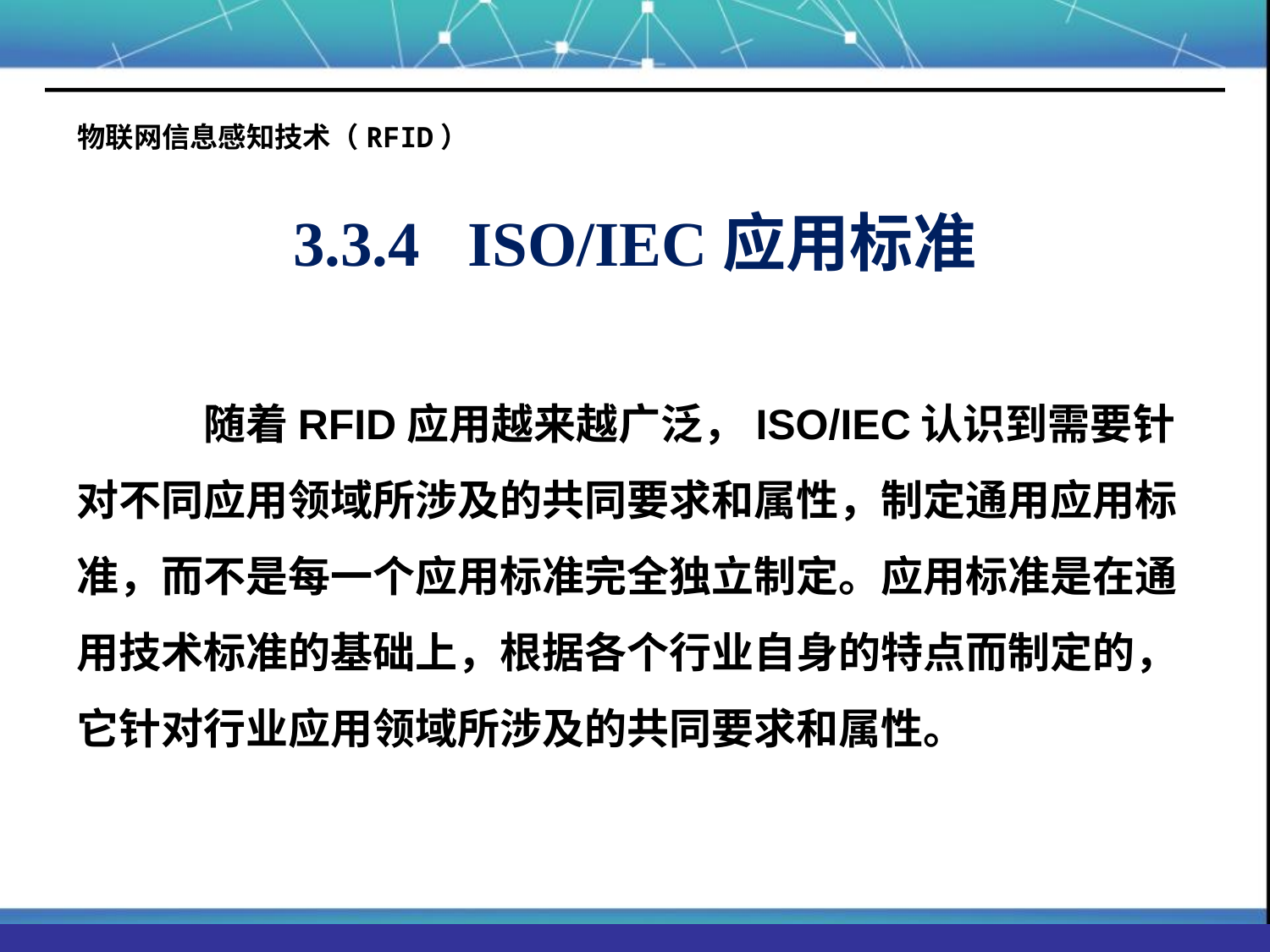

# 物联网信息感知技术（RFID）

3.3.4   ISO/IEC应用标准

	随着RFID应用越来越广泛，ISO/IEC认识到需要针对不同应用领域所涉及的共同要求和属性，制定通用应用标准，而不是每一个应用标准完全独立制定。应用标准是在通用技术标准的基础上，根据各个行业自身的特点而制定的，它针对行业应用领域所涉及的共同要求和属性。